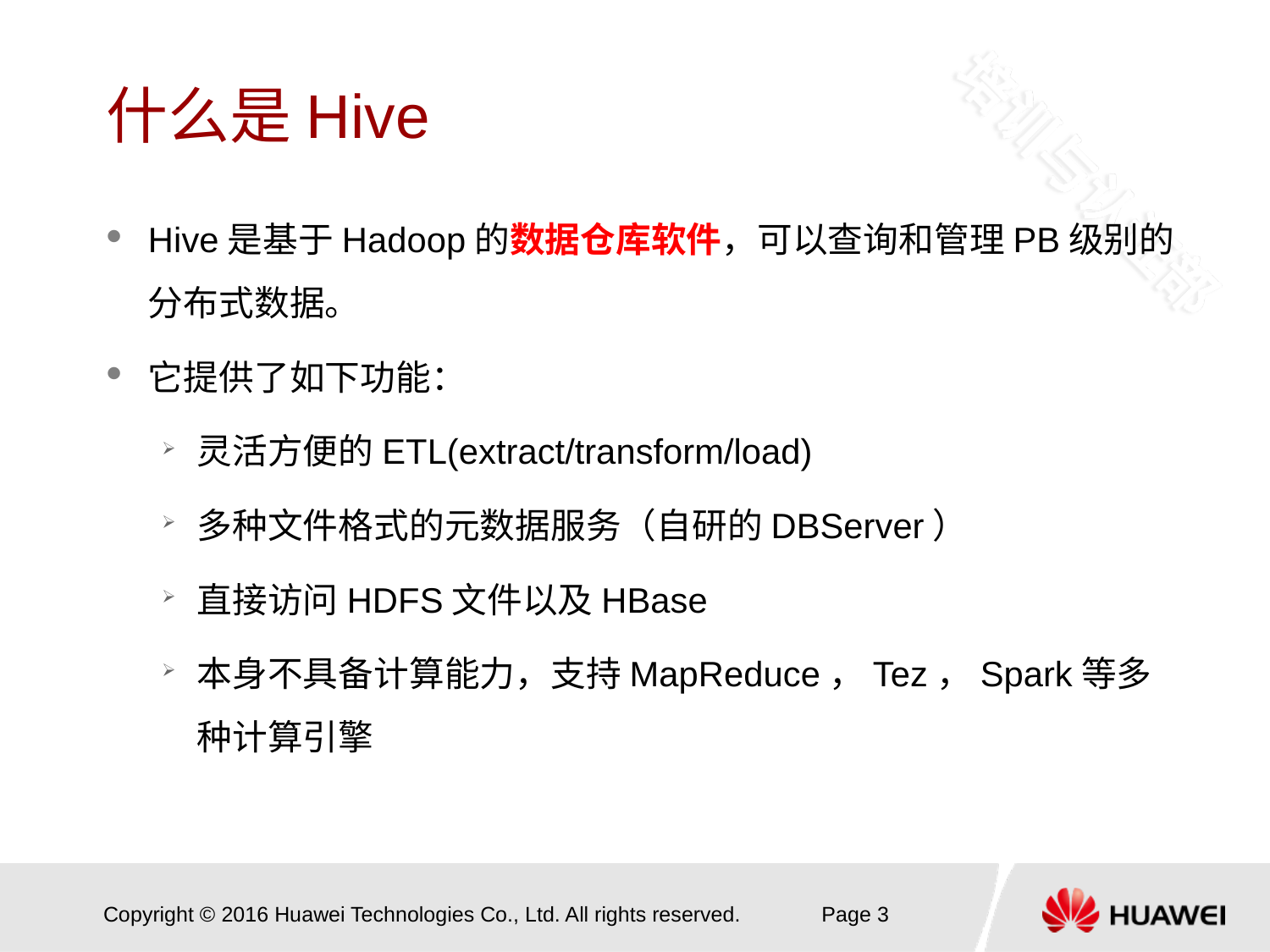

# 什么是Hive
Hive是基于Hadoop的数据仓库软件，可以查询和管理PB级别的分布式数据。
它提供了如下功能：
灵活方便的ETL(extract/transform/load)
多种文件格式的元数据服务（自研的DBServer）
直接访问HDFS文件以及HBase
本身不具备计算能力，支持MapReduce，Tez，Spark等多种计算引擎